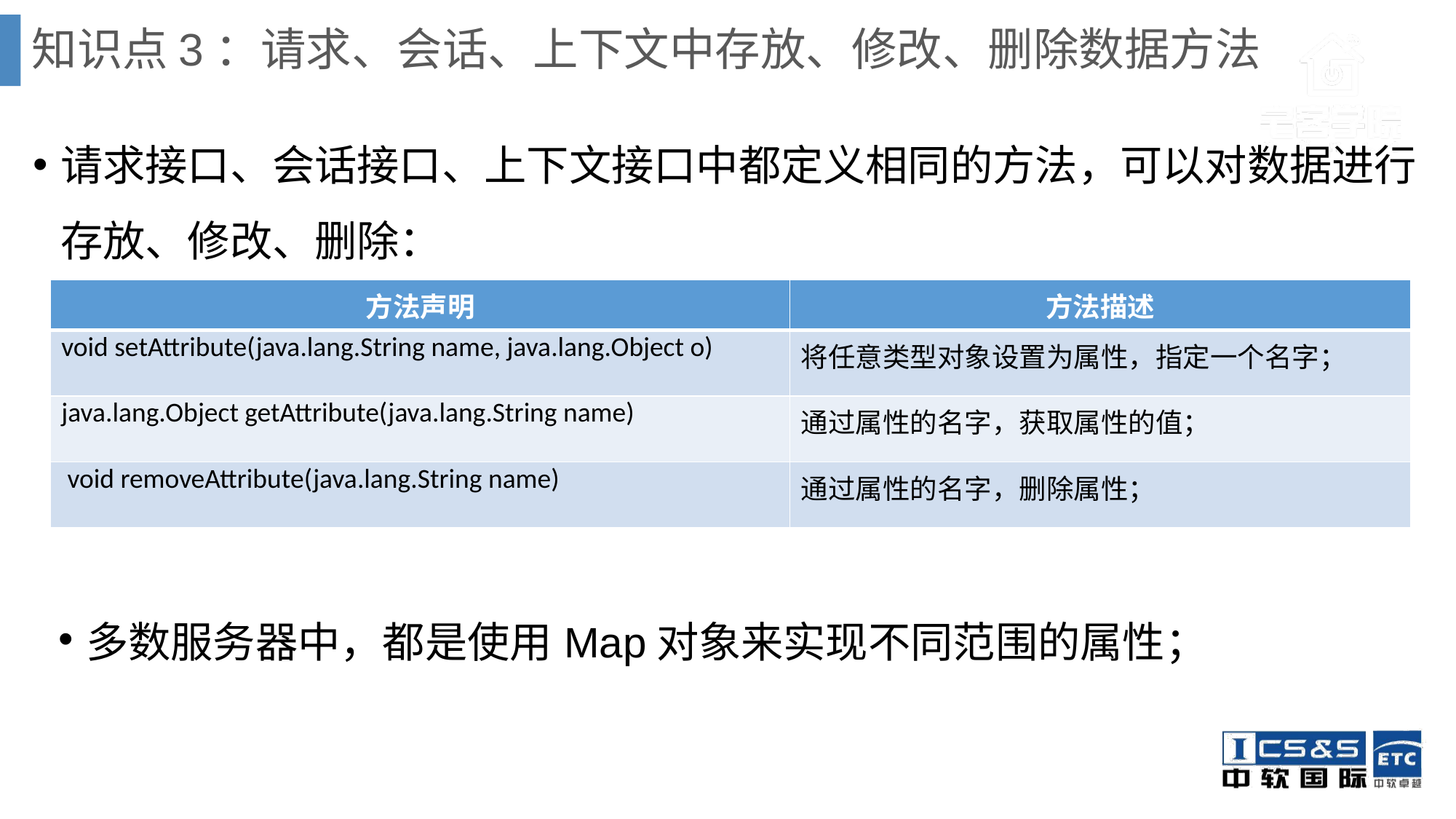

# 知识点3：请求、会话、上下文中存放、修改、删除数据方法
请求接口、会话接口、上下文接口中都定义相同的方法，可以对数据进行存放、修改、删除：

| 方法声明 | 方法描述 |
| --- | --- |
| void setAttribute(java.lang.String name, java.lang.Object o) | 将任意类型对象设置为属性，指定一个名字； |
| java.lang.Object getAttribute(java.lang.String name) | 通过属性的名字，获取属性的值； |
| void removeAttribute(java.lang.String name) | 通过属性的名字，删除属性； |
多数服务器中，都是使用Map对象来实现不同范围的属性；